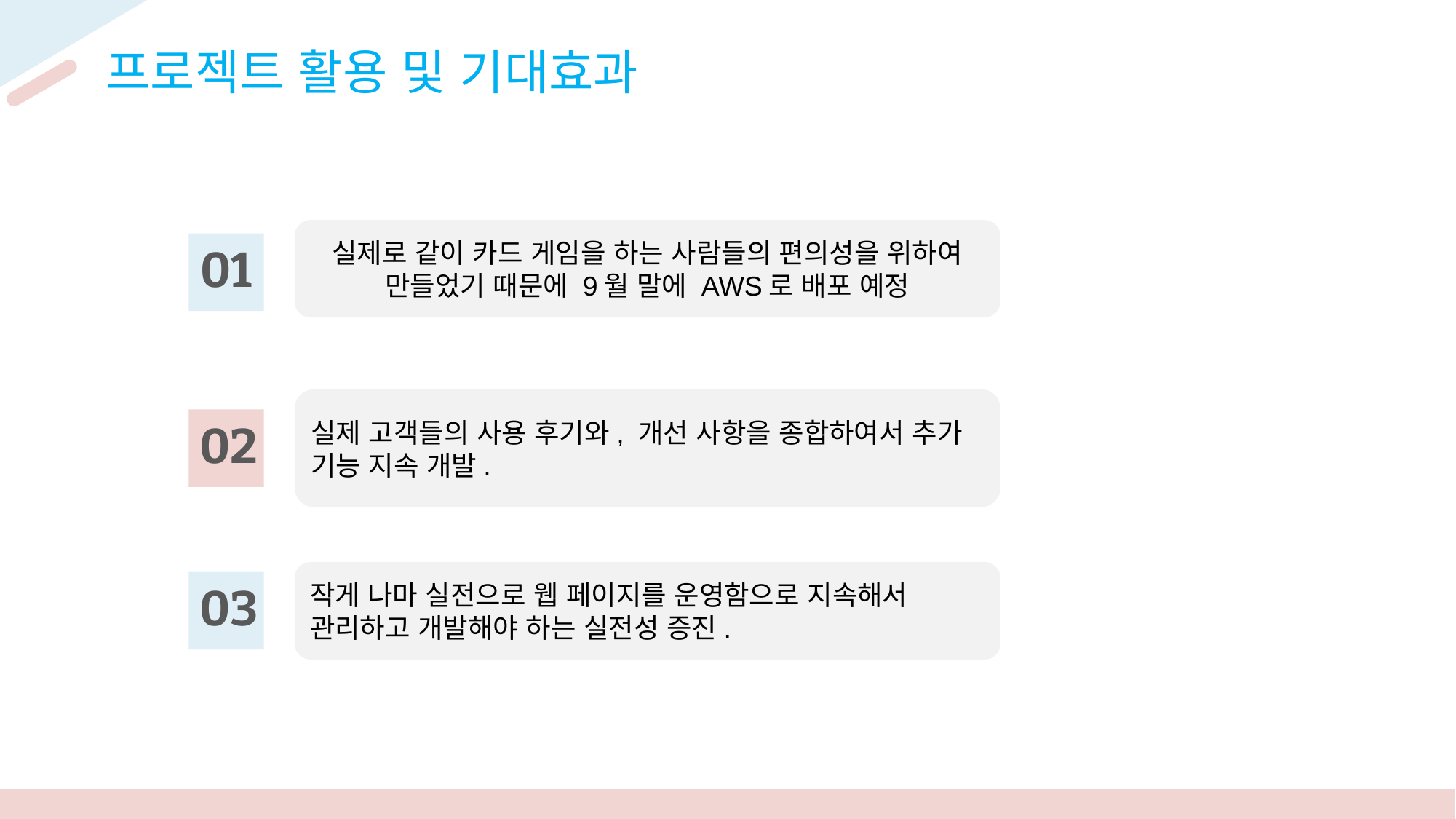

프로젝트 활용 및 기대효과
실제로 같이 카드 게임을 하는 사람들의 편의성을 위하여 만들었기 때문에 9월 말에 AWS로 배포 예정
01
실제 고객들의 사용 후기와, 개선 사항을 종합하여서 추가 기능 지속 개발.
02
작게 나마 실전으로 웹 페이지를 운영함으로 지속해서 관리하고 개발해야 하는 실전성 증진.
03